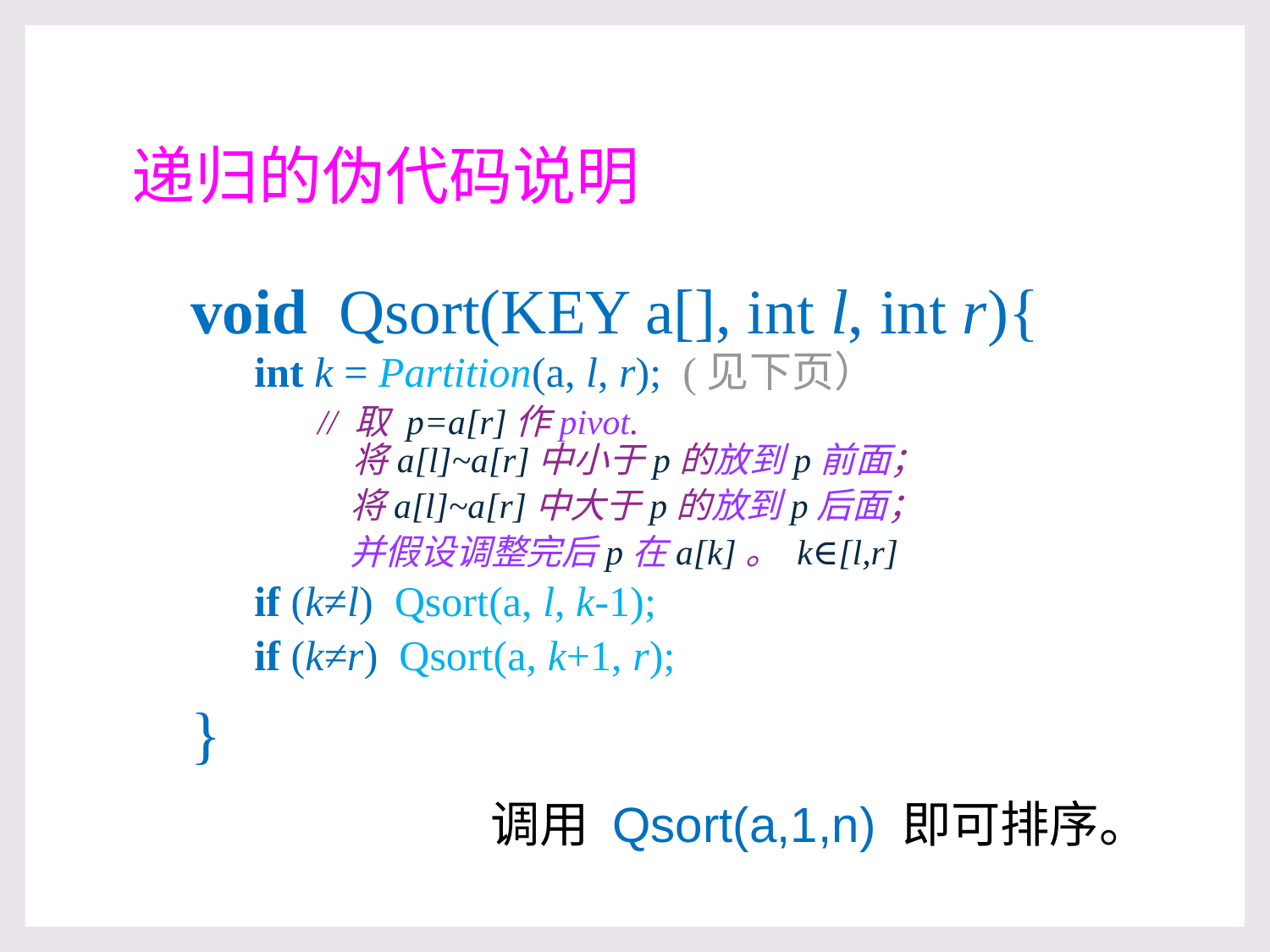

# 递归的伪代码说明
void  Qsort(KEY a[], int l, int r){
int k = Partition(a, l, r);  (见下页）
// 取 p=a[r]作pivot.
   将a[l]~a[r]中小于p的放到p前面；
   将a[l]~a[r]中大于p的放到p后面；
   并假设调整完后p在a[k]。 k∈[l,r]
if (k≠l)  Qsort(a, l, k-1);
if (k≠r)  Qsort(a, k+1, r);
}
调用 Qsort(a,1,n) 即可排序。